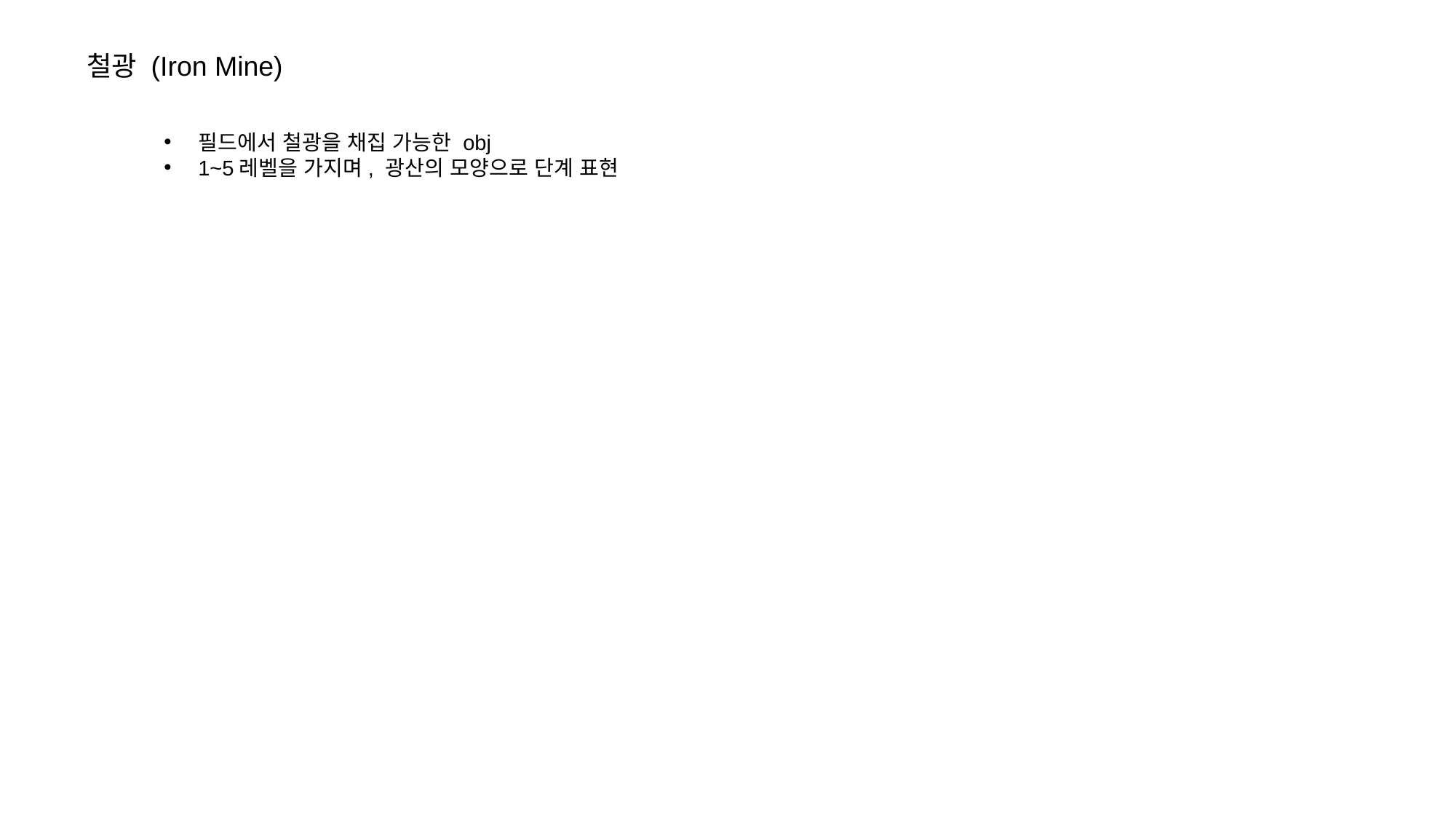

철광 (Iron Mine)
필드에서 철광을 채집 가능한 obj
1~5레벨을 가지며, 광산의 모양으로 단계 표현